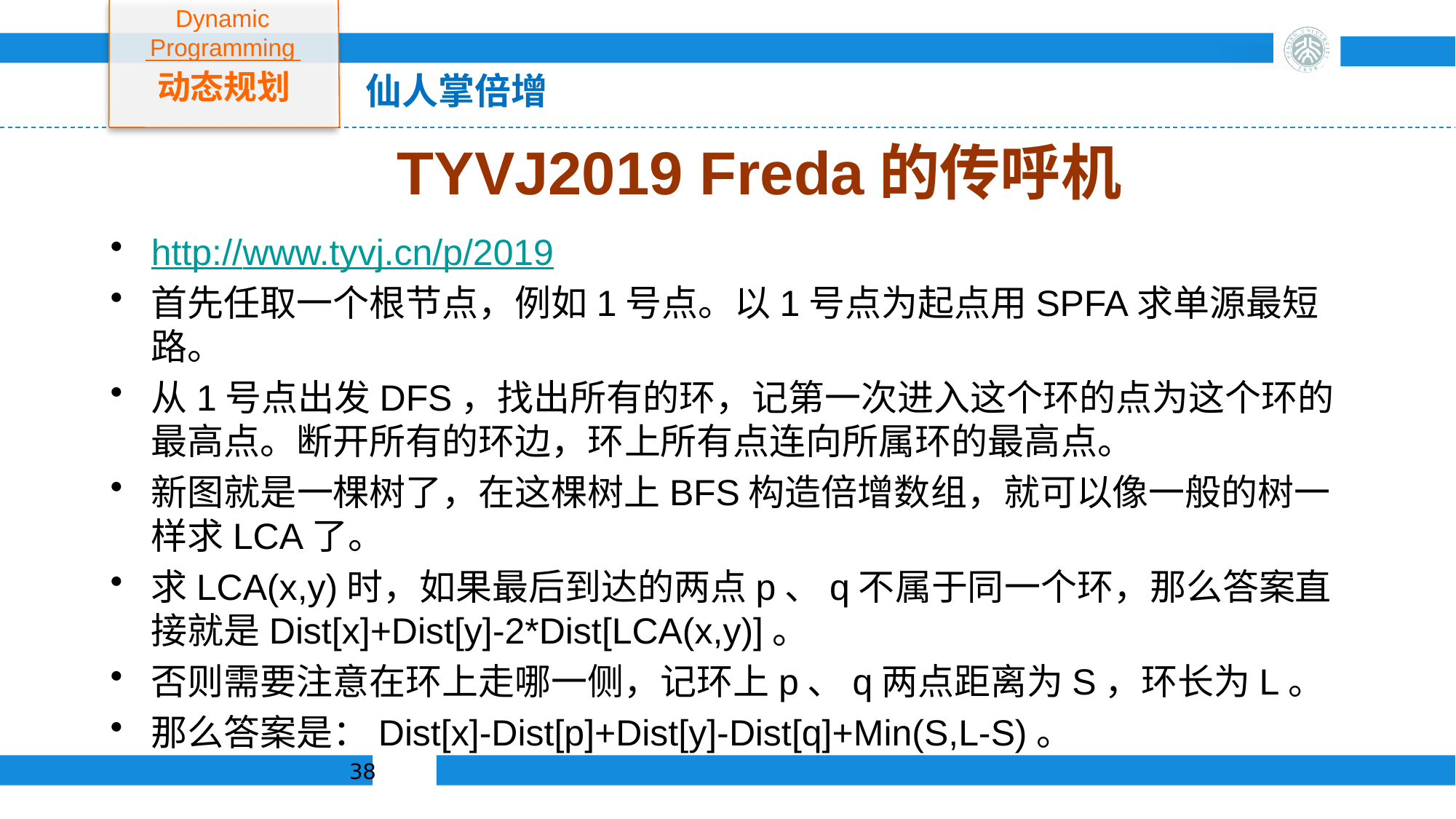

Dynamic Programming
动态规划
仙人掌倍增
# TYVJ2019 Freda的传呼机
http://www.tyvj.cn/p/2019
首先任取一个根节点，例如1号点。以1号点为起点用SPFA求单源最短路。
从1号点出发DFS，找出所有的环，记第一次进入这个环的点为这个环的最高点。断开所有的环边，环上所有点连向所属环的最高点。
新图就是一棵树了，在这棵树上BFS构造倍增数组，就可以像一般的树一样求LCA了。
求LCA(x,y)时，如果最后到达的两点p、q不属于同一个环，那么答案直接就是Dist[x]+Dist[y]-2*Dist[LCA(x,y)]。
否则需要注意在环上走哪一侧，记环上p、q两点距离为S，环长为L。
那么答案是：Dist[x]-Dist[p]+Dist[y]-Dist[q]+Min(S,L-S)。